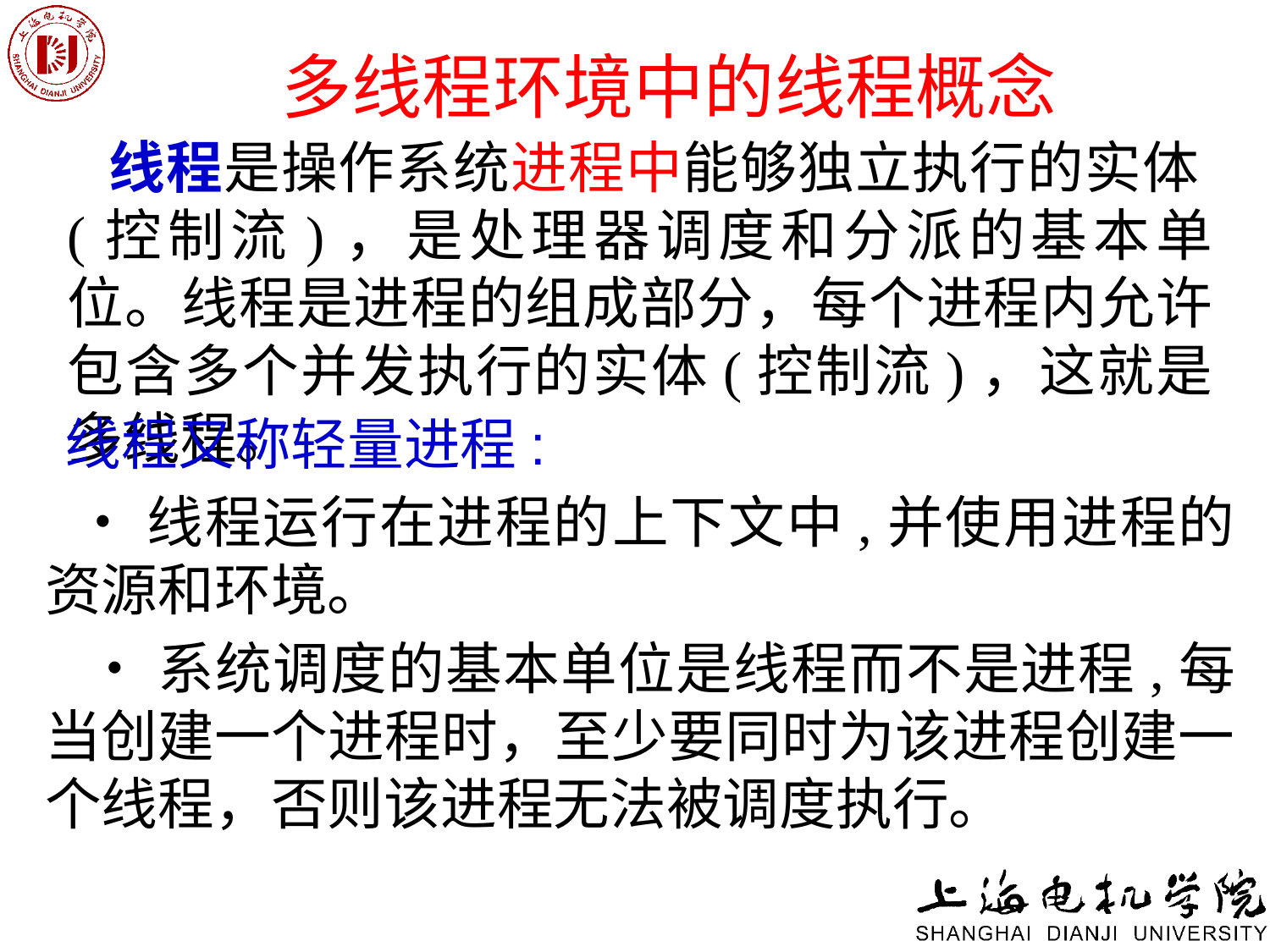

# 多线程环境中的线程概念
  线程是操作系统进程中能够独立执行的实体(控制流)，是处理器调度和分派的基本单位。线程是进程的组成部分，每个进程内允许包含多个并发执行的实体(控制流)，这就是多线程。
线程又称轻量进程:
  •线程运行在进程的上下文中,并使用进程的资源和环境。
   •系统调度的基本单位是线程而不是进程,每当创建一个进程时，至少要同时为该进程创建一个线程，否则该进程无法被调度执行。